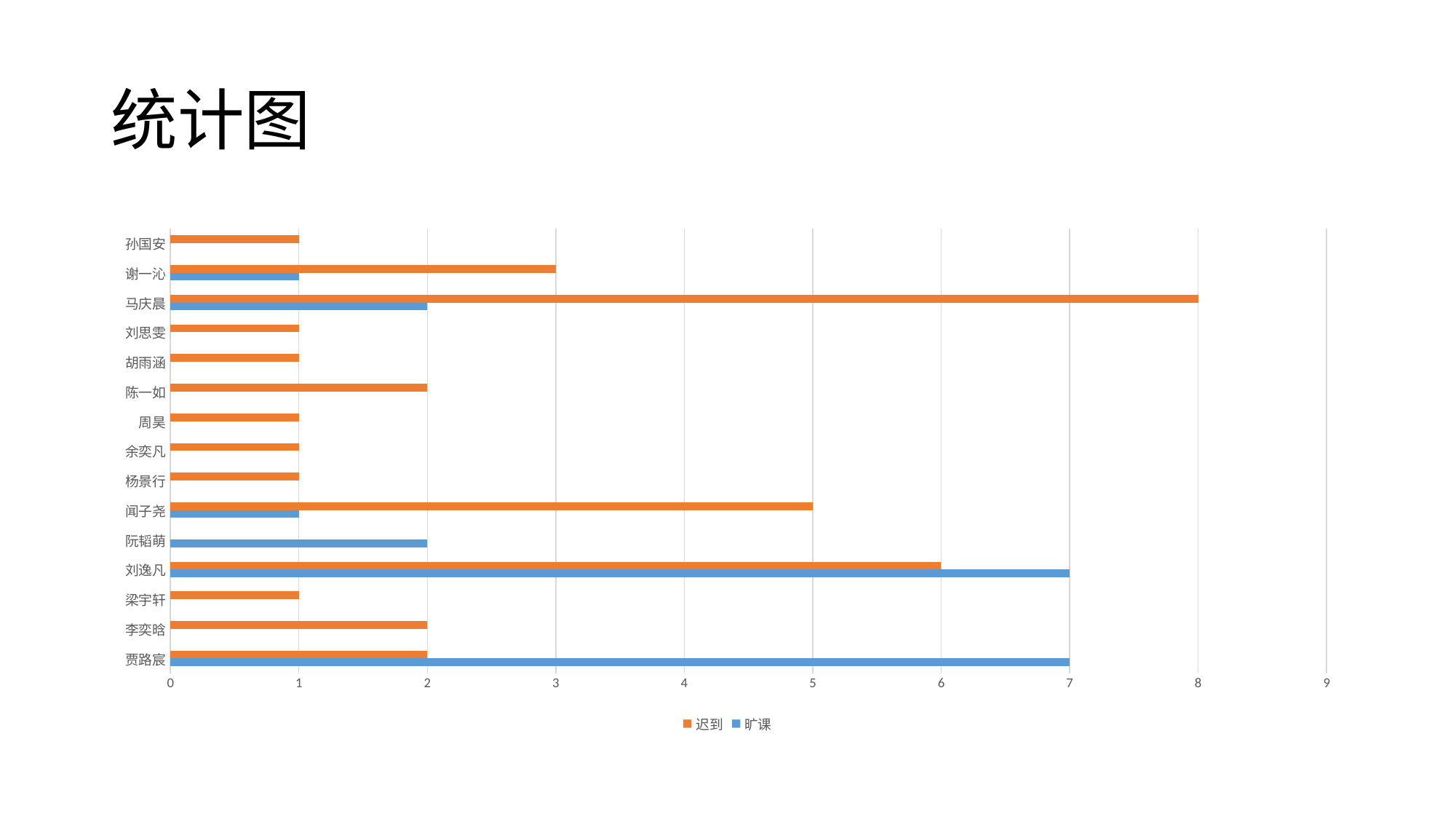

# 统计图

### Chart

| Category | 旷课 | 迟到 |
|---|---|---|
| 贾路宸 | 7.0 | 2.0 |
| 李奕晗 | 0.0 | 2.0 |
| 梁宇轩 | 0.0 | 1.0 |
| 刘逸凡 | 7.0 | 6.0 |
| 阮韬萌 | 2.0 | 0.0 |
| 闻子尧 | 1.0 | 5.0 |
| 杨景行 | 0.0 | 1.0 |
| 余奕凡 | 0.0 | 1.0 |
| 周昊 | 0.0 | 1.0 |
| 陈一如 | 0.0 | 2.0 |
| 胡雨涵 | 0.0 | 1.0 |
| 刘思雯 | 0.0 | 1.0 |
| 马庆晨 | 2.0 | 8.0 |
| 谢一沁 | 1.0 | 3.0 |
| 孙国安 | 0.0 | 1.0 |